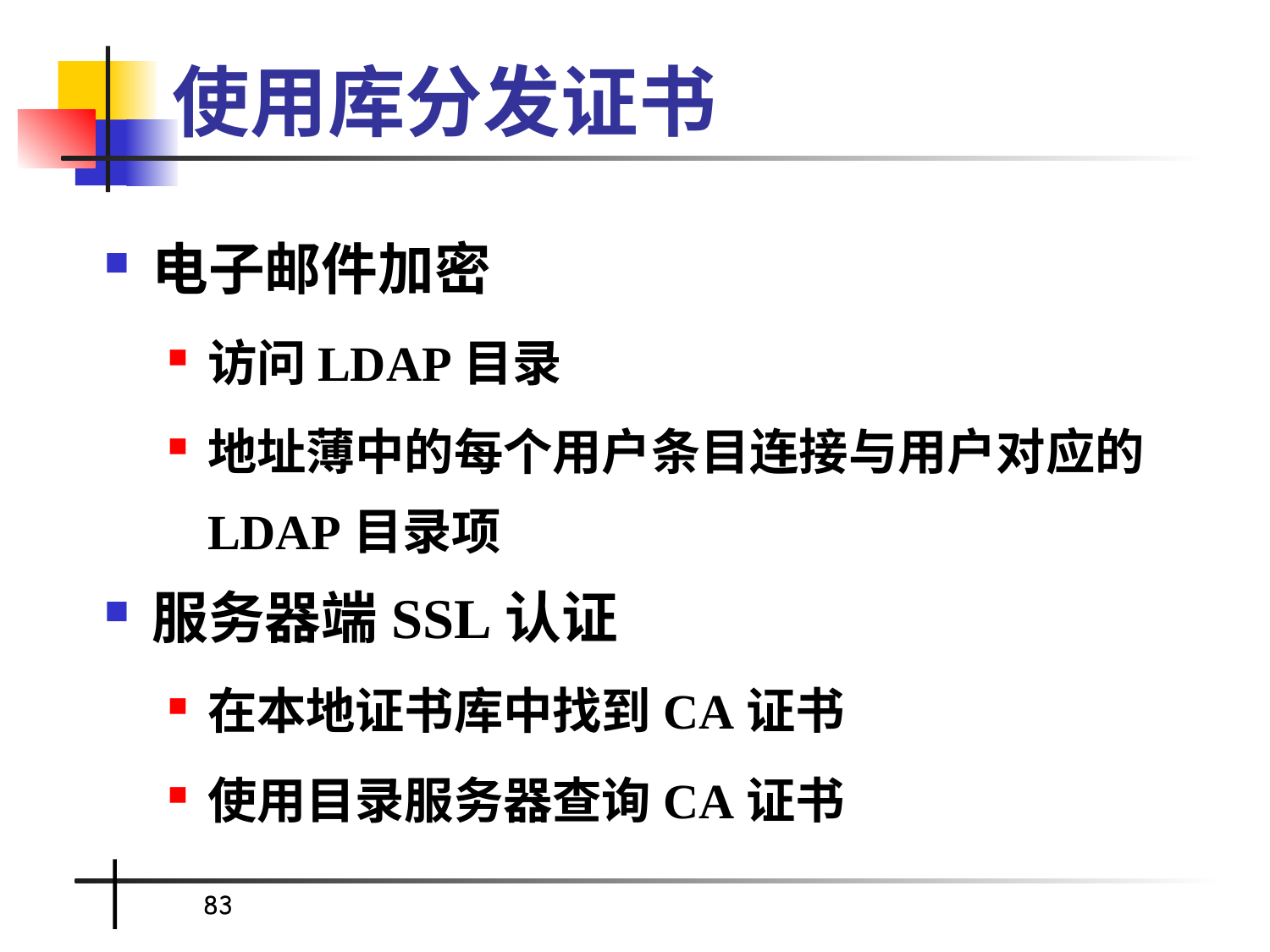

# 使用库分发证书
电子邮件加密
访问LDAP目录
地址薄中的每个用户条目连接与用户对应的LDAP目录项
服务器端SSL认证
在本地证书库中找到CA证书
使用目录服务器查询CA证书

83